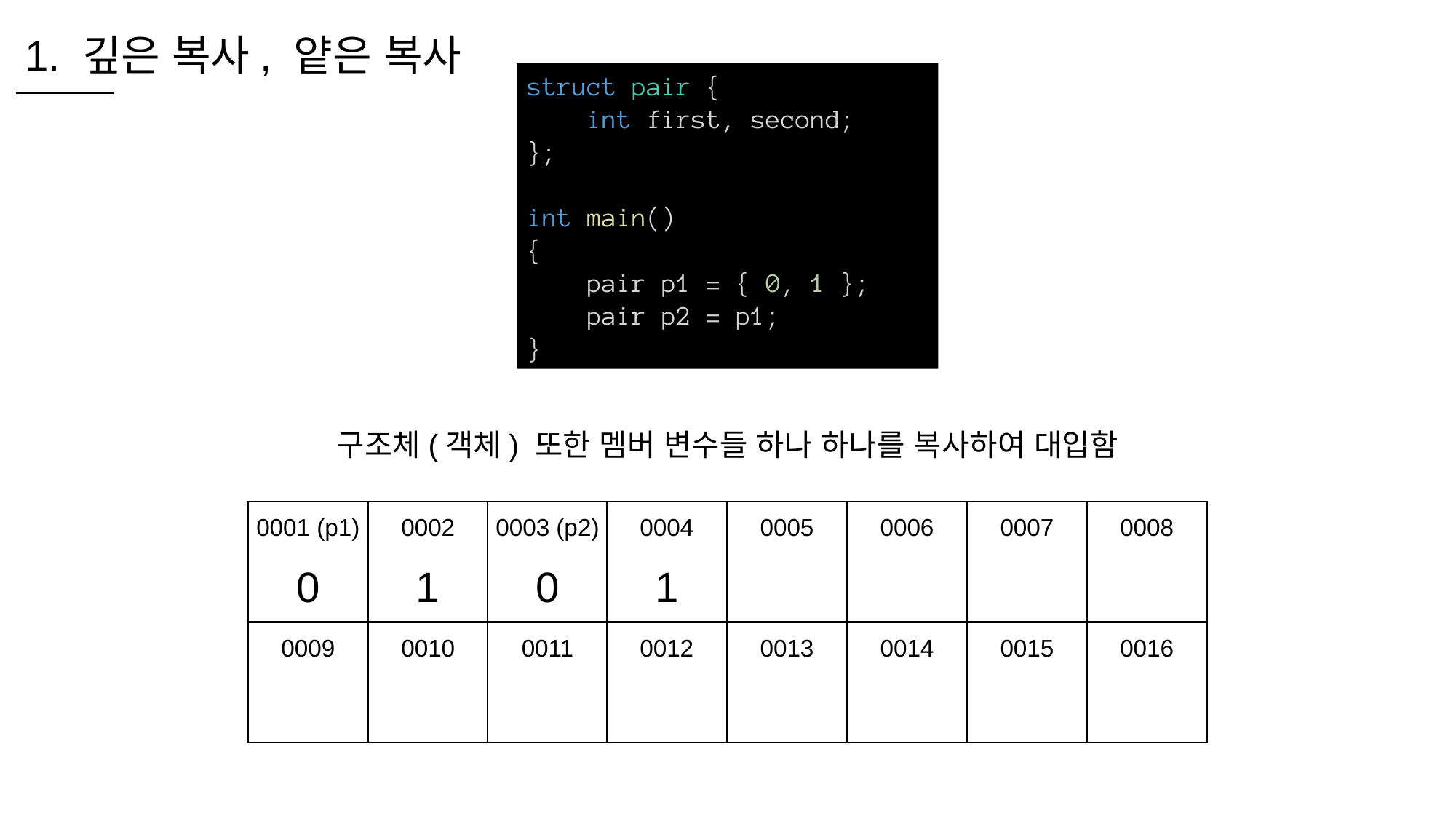

1. 깊은 복사, 얕은 복사
struct pair {
    int first, second;
};
int main()
{
    pair p1 = { 0, 1 };
    pair p2 = p1;
}
구조체(객체) 또한 멤버 변수들 하나 하나를 복사하여 대입함
0001 (p1)

0
0002

1
0003 (p2)

0
0004

1
0005

a
0006

a
0007

a
0008

a
0009

5
0010

?
0011

a
0012

a
0013

a
0014

a
0015

a
0016

a